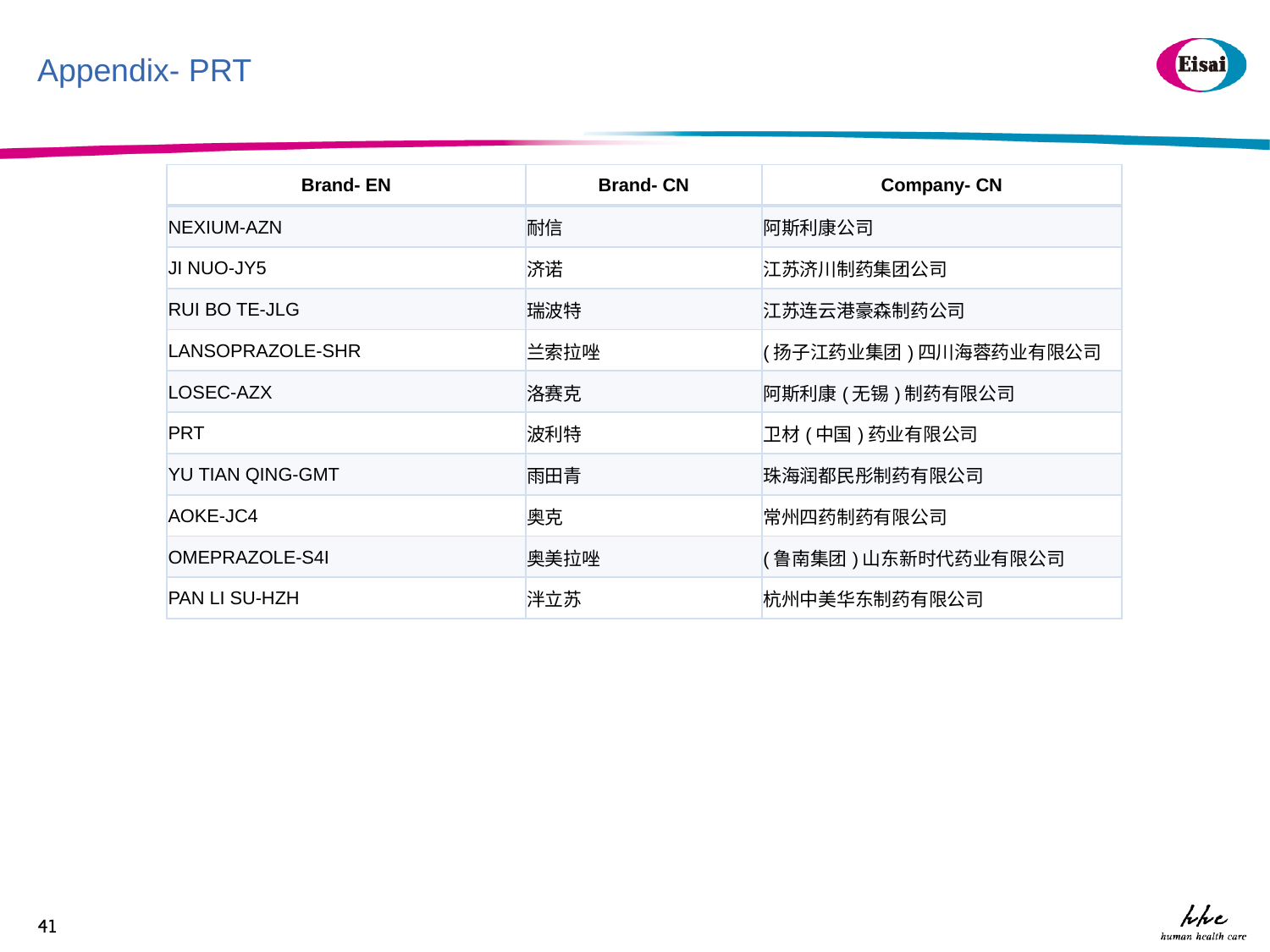

# Appendix- PRT
| Brand- EN | Brand- CN | Company- CN |
| --- | --- | --- |
| NEXIUM-AZN | 耐信 | 阿斯利康公司 |
| JI NUO-JY5 | 济诺 | 江苏济川制药集团公司 |
| RUI BO TE-JLG | 瑞波特 | 江苏连云港豪森制药公司 |
| LANSOPRAZOLE-SHR | 兰索拉唑 | (扬子江药业集团)四川海蓉药业有限公司 |
| LOSEC-AZX | 洛赛克 | 阿斯利康(无锡)制药有限公司 |
| PRT | 波利特 | 卫材(中国)药业有限公司 |
| YU TIAN QING-GMT | 雨田青 | 珠海润都民彤制药有限公司 |
| AOKE-JC4 | 奥克 | 常州四药制药有限公司 |
| OMEPRAZOLE-S4I | 奥美拉唑 | (鲁南集团)山东新时代药业有限公司 |
| PAN LI SU-HZH | 泮立苏 | 杭州中美华东制药有限公司 |
41